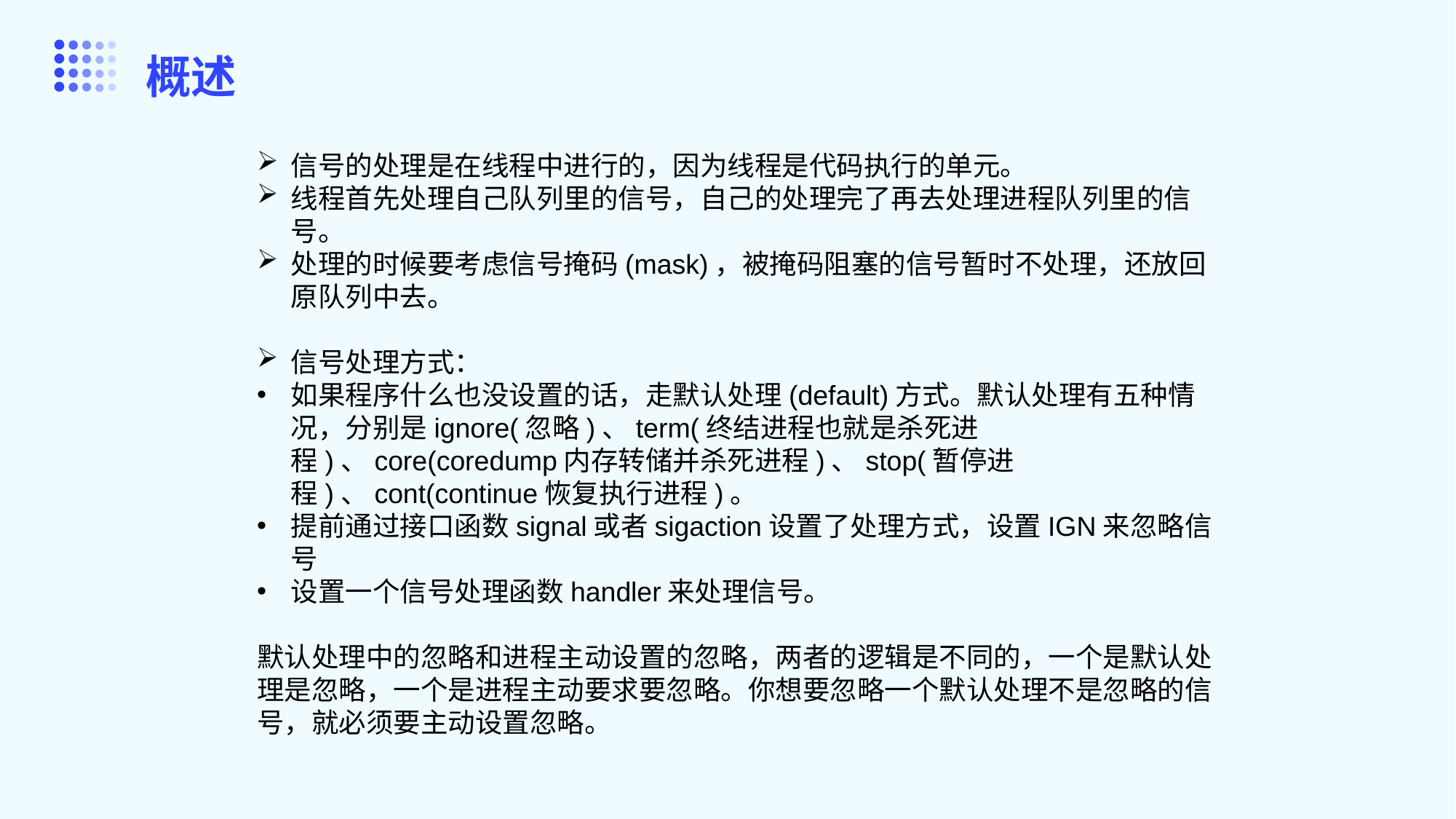

概述

信号的处理是在线程中进行的，因为线程是代码执行的单元。
线程首先处理自己队列里的信号，自己的处理完了再去处理进程队列里的信号。
处理的时候要考虑信号掩码(mask)，被掩码阻塞的信号暂时不处理，还放回原队列中去。

信号处理方式：
如果程序什么也没设置的话，走默认处理(default)方式。默认处理有五种情况，分别是ignore(忽略)、term(终结进程也就是杀死进程)、core(coredump内存转储并杀死进程)、stop(暂停进程)、cont(continue恢复执行进程)。
提前通过接口函数signal或者sigaction设置了处理方式，设置IGN来忽略信号
设置一个信号处理函数handler来处理信号。

默认处理中的忽略和进程主动设置的忽略，两者的逻辑是不同的，一个是默认处理是忽略，一个是进程主动要求要忽略。你想要忽略一个默认处理不是忽略的信号，就必须要主动设置忽略。